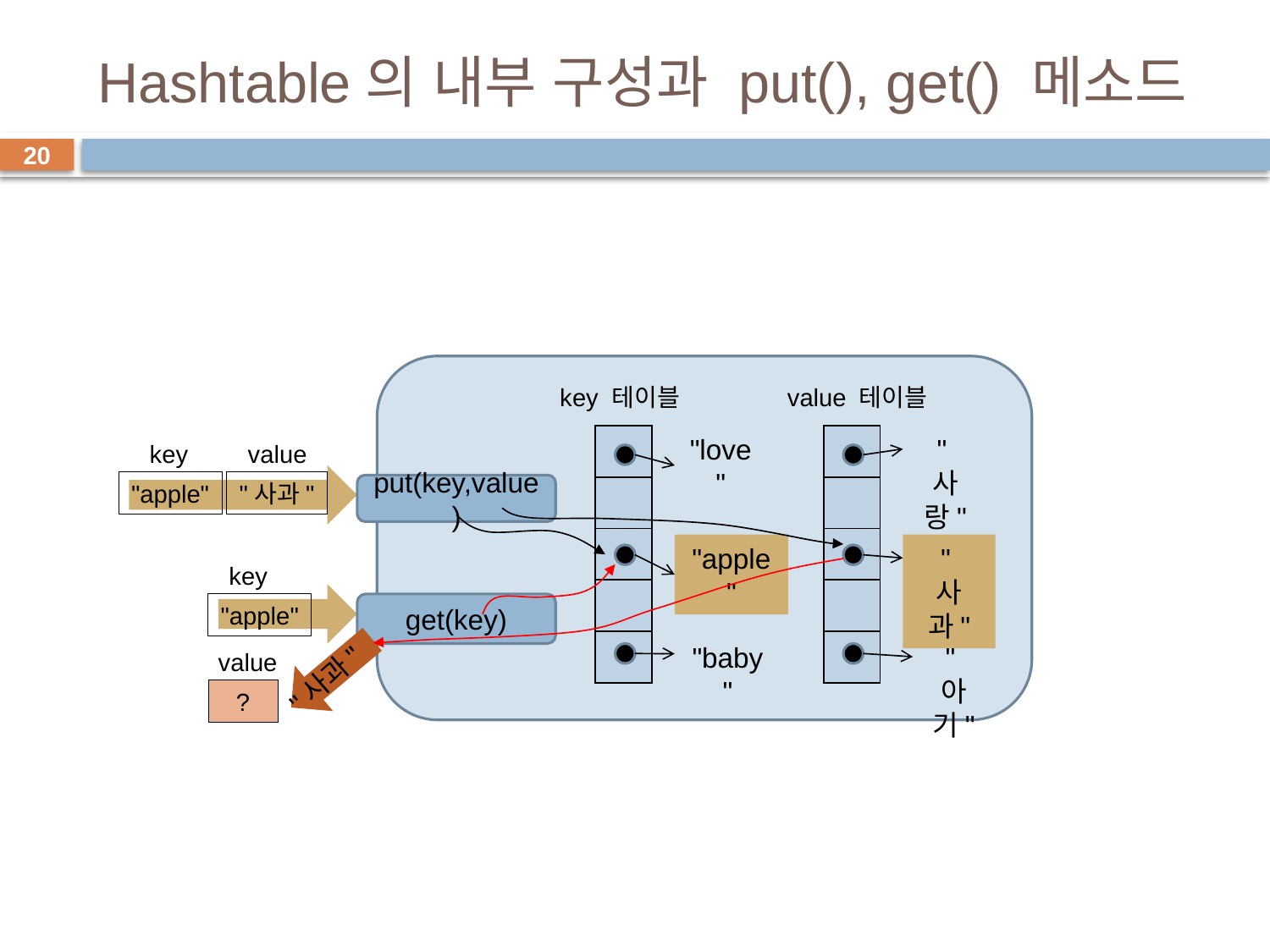

# Hashtable의 내부 구성과 put(), get() 메소드
20

key 테이블
value 테이블
|  |
| --- |
|  |
|  |
|  |
|  |
"love"
|  |
| --- |
|  |
|  |
|  |
|  |
"사랑"
key
value

"apple"
"사과"
put(key,value)

"apple"
"사과"

key

"apple"
get(key)
"baby"
"아기"
value

"사과"
?